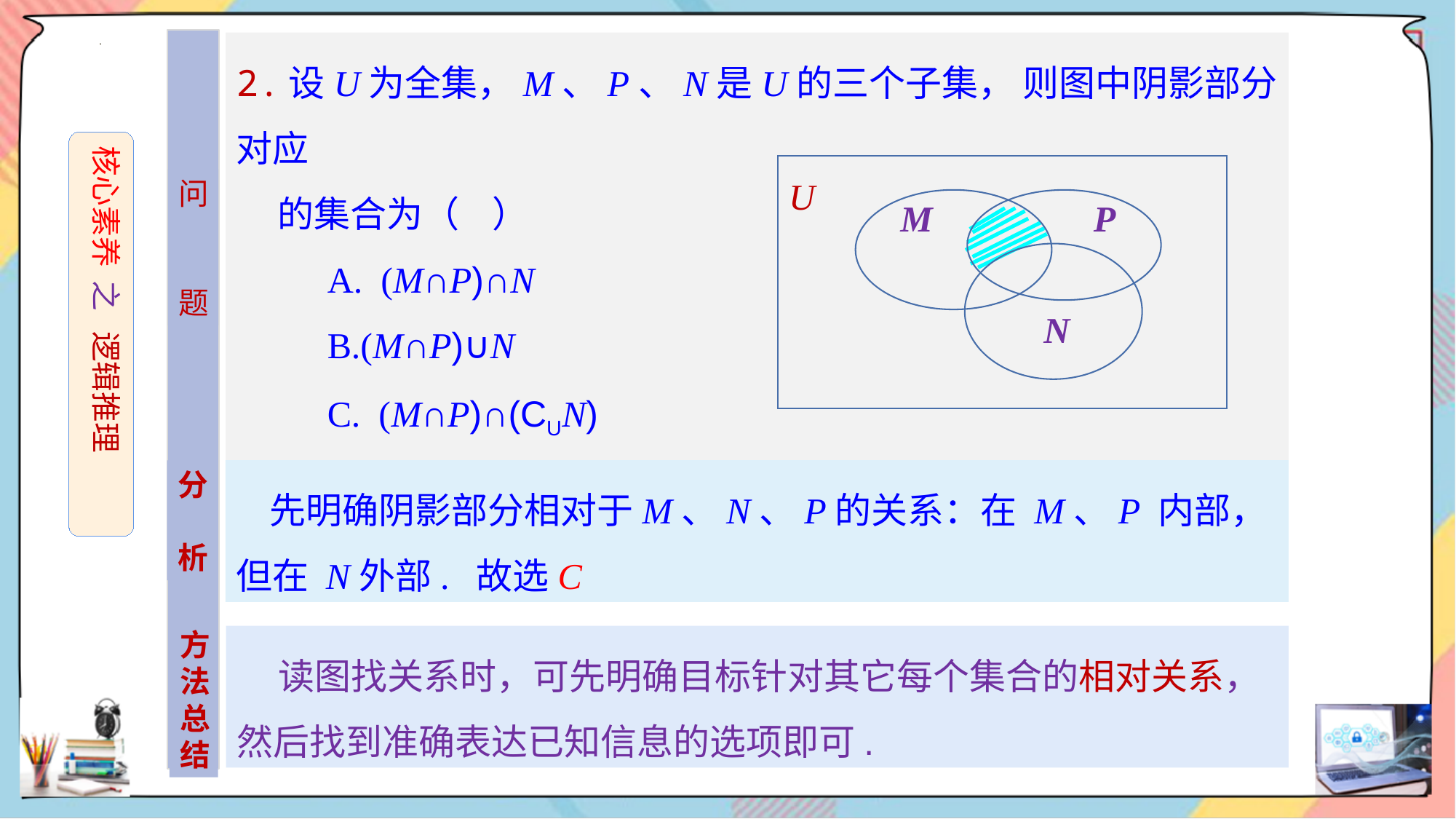

2.设U为全集，M、P、N是U的三个子集， 则图中阴影部分对应
    的集合为（    ）
          A.  (M∩P)∩N
          B.(M∩P)∪N
          C.  (M∩P)∩(СUN)
          D. (M∩P)∪(СUN)
核心素养  之   逻辑推理

U
问

题

M

P

N
分

析
   先明确阴影部分相对于M、N、P的关系：在 M、P 内部，但在 N外部.  故选C
方法总结
    读图找关系时，可先明确目标针对其它每个集合的相对关系，然后找到准确表达已知信息的选项即可.